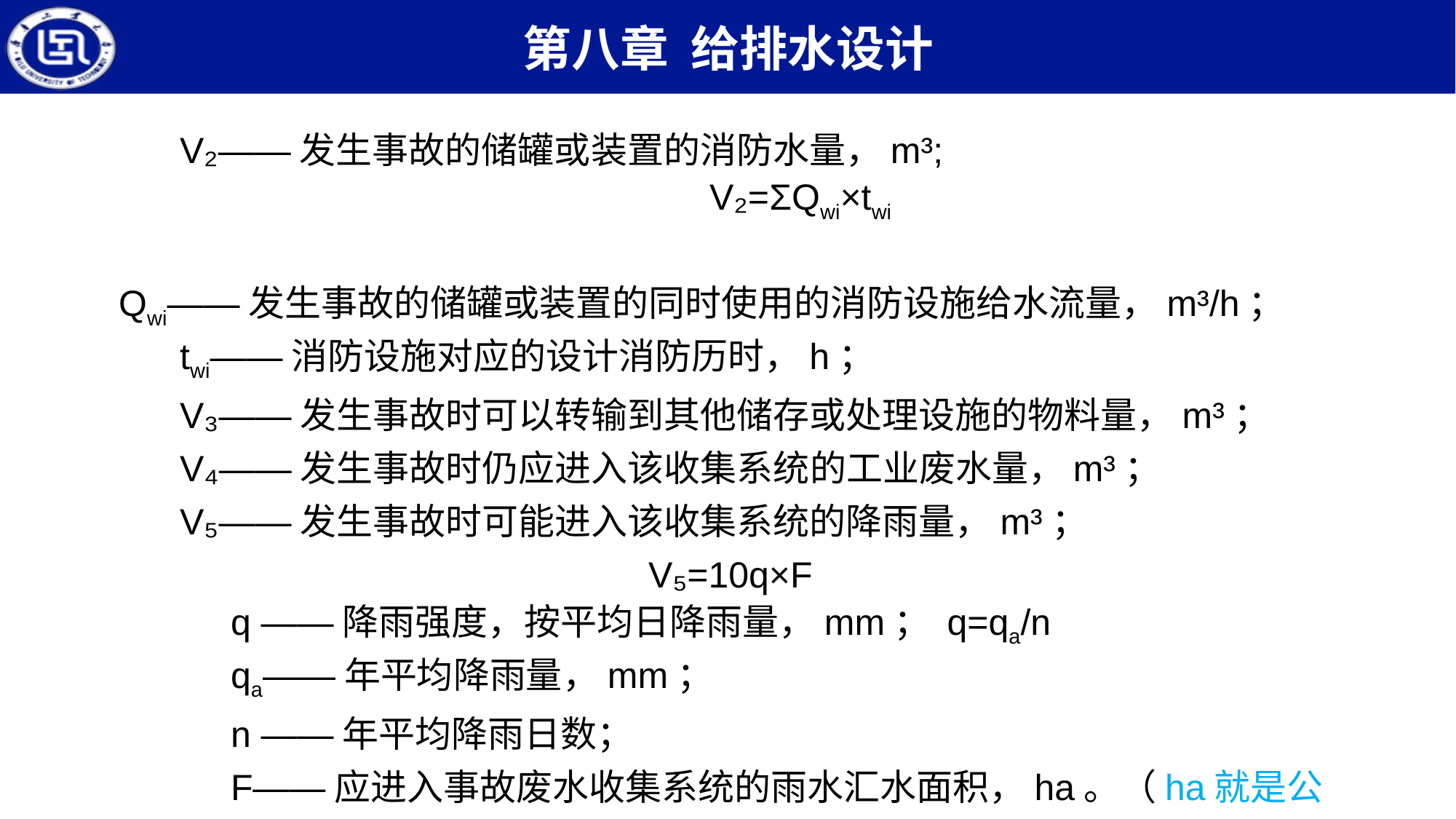

V₂——发生事故的储罐或装置的消防水量，m³;
                                                          V₂=ΣQwi×twi
      Qwi——发生事故的储罐或装置的同时使用的消防设施给水流量，m³/h；
      twi——消防设施对应的设计消防历时，h；
      V₃——发生事故时可以转输到其他储存或处理设施的物料量，m³；
      V₄——发生事故时仍应进入该收集系统的工业废水量，m³；
      V₅——发生事故时可能进入该收集系统的降雨量，m³；
                                                    V₅=10q×F
           q ——降雨强度，按平均日降雨量，mm； q=qa/n
           qa——年平均降雨量，mm；
           n ——年平均降雨日数；
           F——应进入事故废水收集系统的雨水汇水面积，ha。（ha就是公顷）